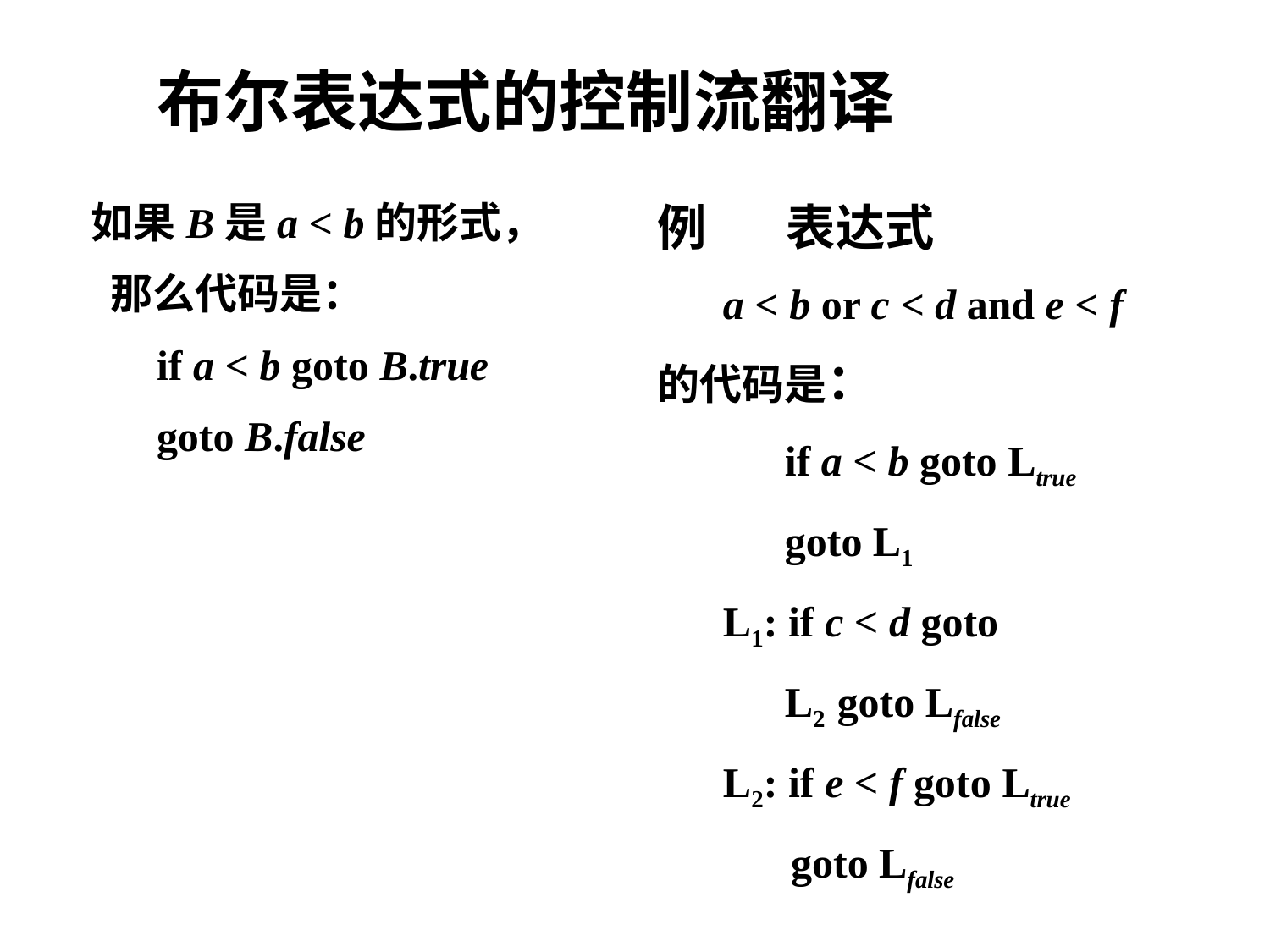

# 布尔表达式的控制流翻译
例	表达式
a < b or c < d and e < f
的代码是：
if a < b goto Ltrue  goto L1
L1: if c < d goto L2  goto Lfalse
L2: if e < f goto Ltrue  goto Lfalse
如果B是a < b的形式，  那么代码是：
if a < b goto B.true
goto B.false
30